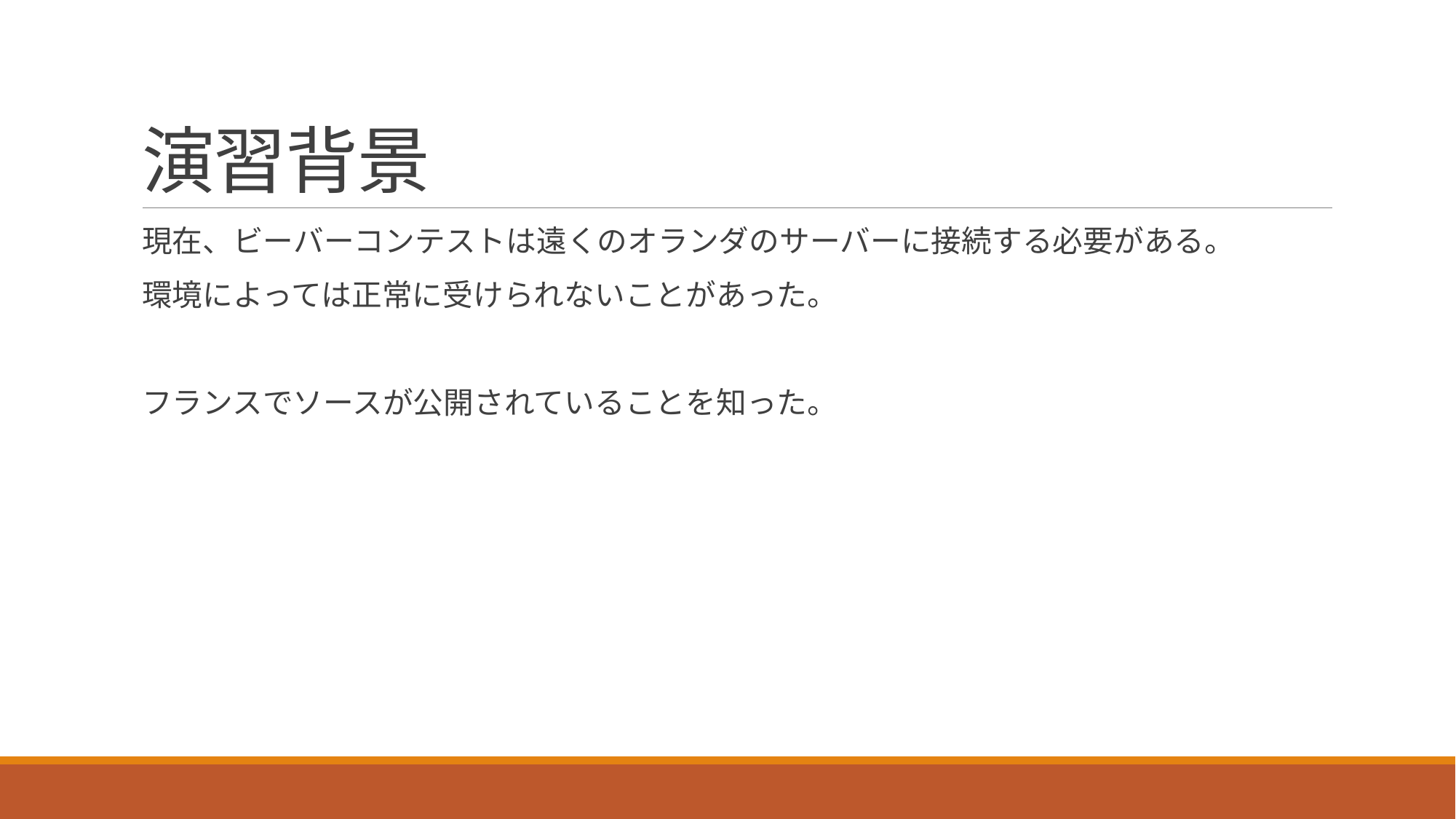

# 演習背景
現在、ビーバーコンテストは遠くのオランダのサーバーに接続する必要がある。
環境によっては正常に受けられないことがあった。

フランスでソースが公開されていることを知った。